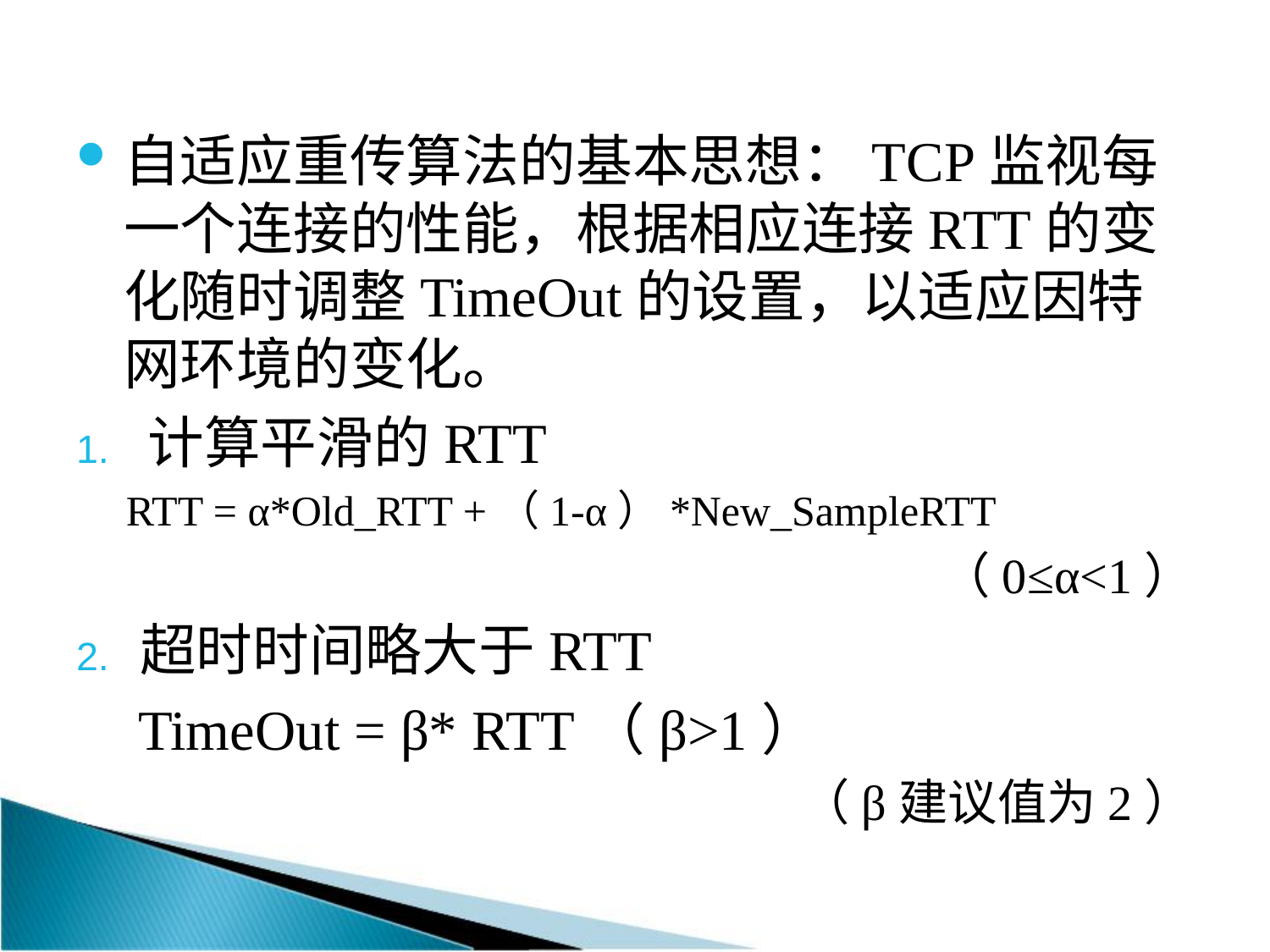

自适应重传算法的基本思想：TCP监视每一个连接的性能，根据相应连接RTT的变化随时调整TimeOut的设置，以适应因特网环境的变化。
计算平滑的RTT
RTT = α*Old_RTT +（1-α）*New_SampleRTT
（0≤α<1）
超时时间略大于RTT
TimeOut = β* RTT（β>1）
（β建议值为2）